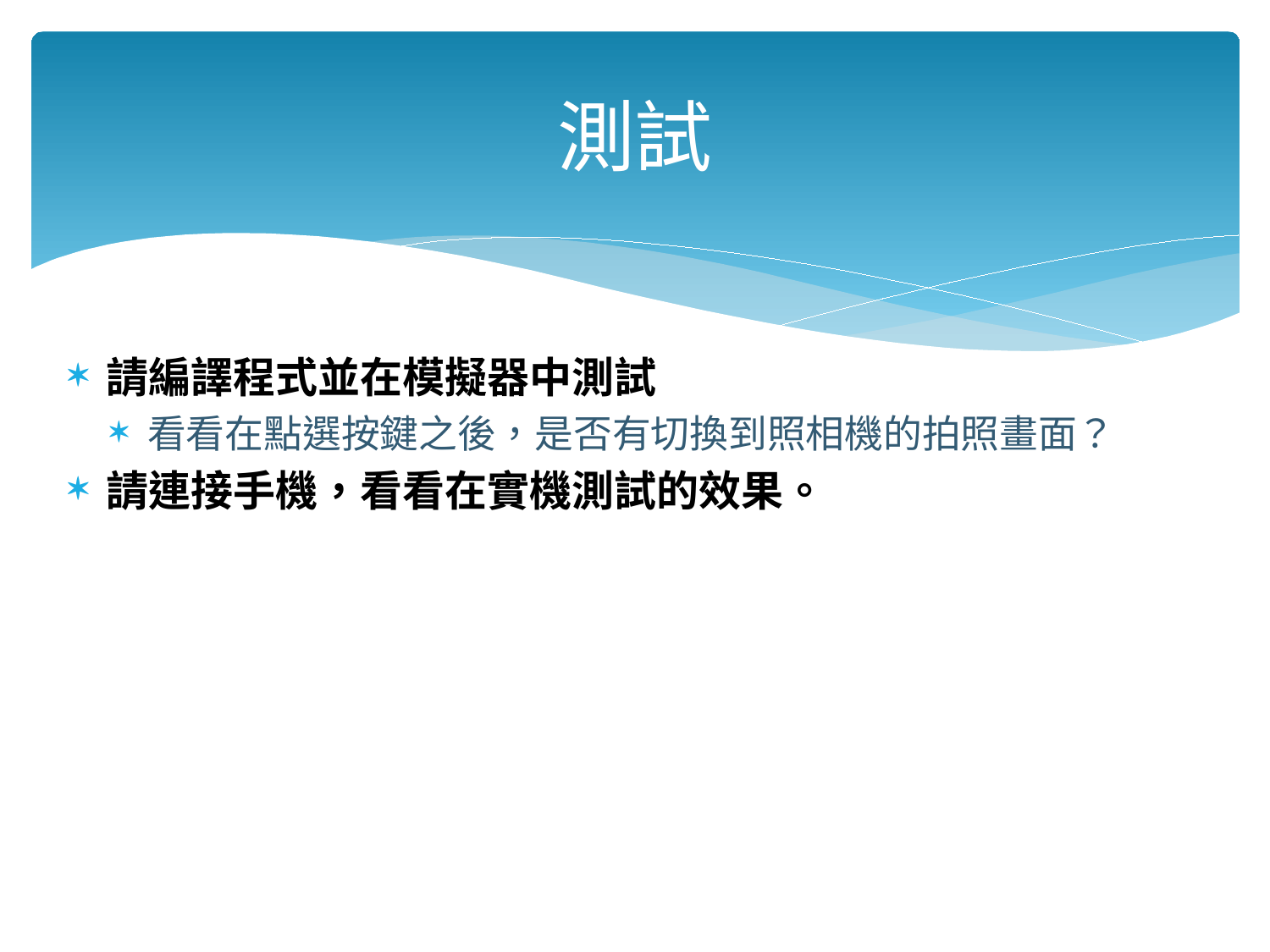

# 測試
請編譯程式並在模擬器中測試
看看在點選按鍵之後，是否有切換到照相機的拍照畫面？
請連接手機，看看在實機測試的效果。